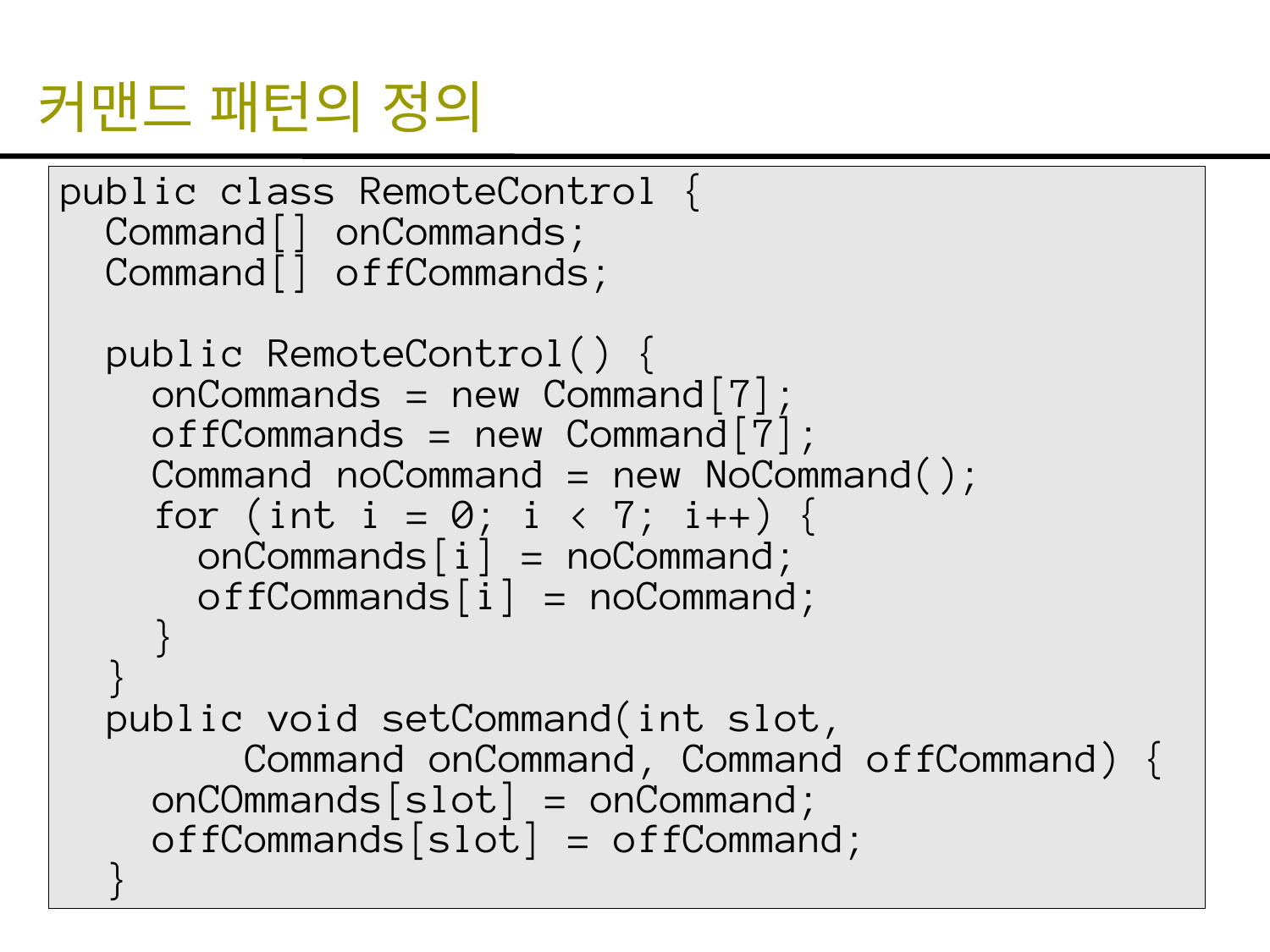

# 커맨드 패턴의 정의
public class RemoteControl {
  Command[] onCommands;
  Command[] offCommands;

  public RemoteControl() {
    onCommands = new Command[7];
    offCommands = new Command[7];
    Command noCommand = new NoCommand();
    for (int i = 0; i < 7; i++) {
      onCommands[i] = noCommand;
      offCommands[i] = noCommand;
    }
  }
  public void setCommand(int slot,
        Command onCommand, Command offCommand) {
    onCOmmands[slot] = onCommand;
    offCommands[slot] = offCommand;
  }